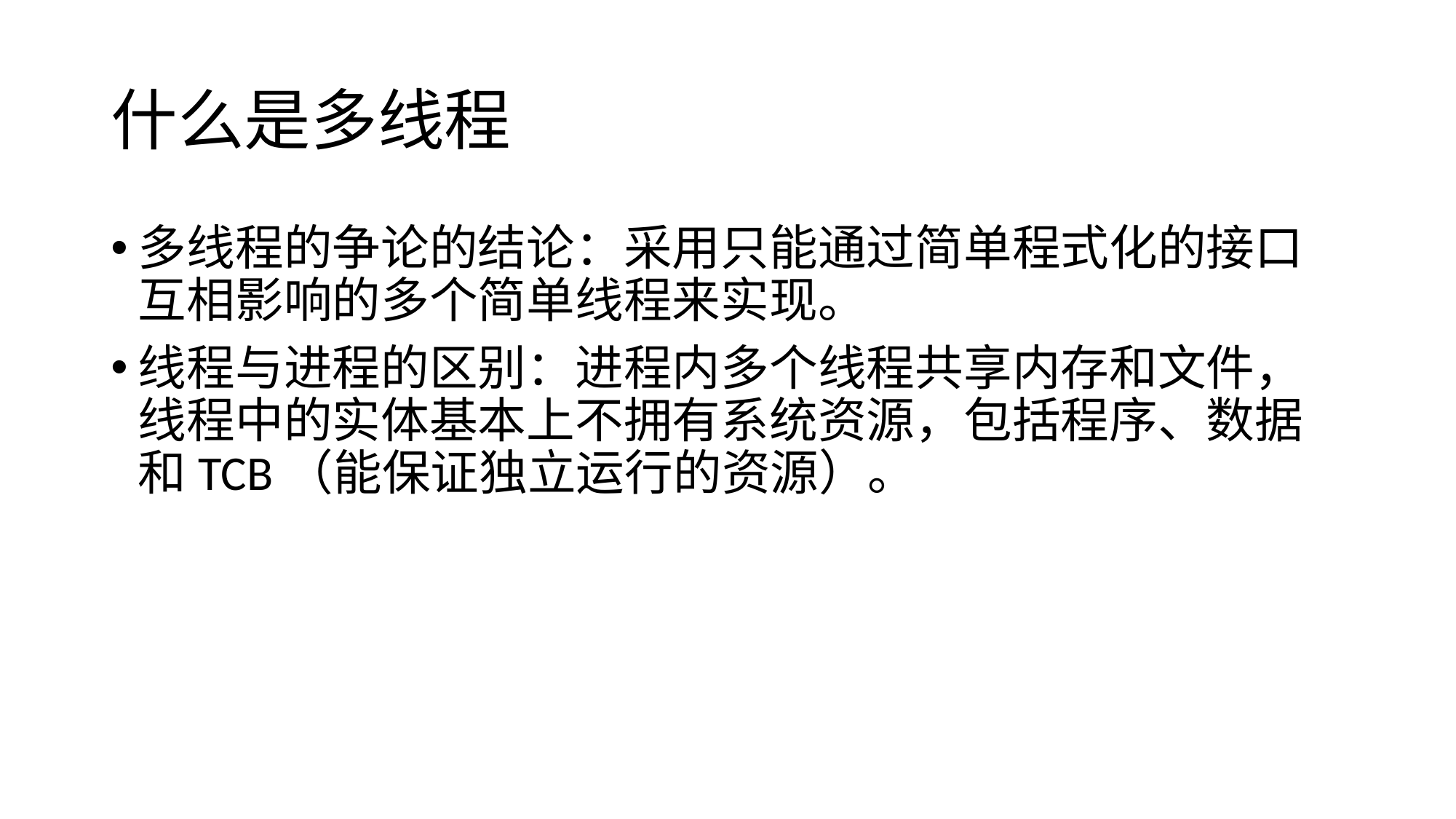

# 什么是多线程
多线程的争论的结论：采用只能通过简单程式化的接口互相影响的多个简单线程来实现。
线程与进程的区别：进程内多个线程共享内存和文件，线程中的实体基本上不拥有系统资源，包括程序、数据和TCB（能保证独立运行的资源）。